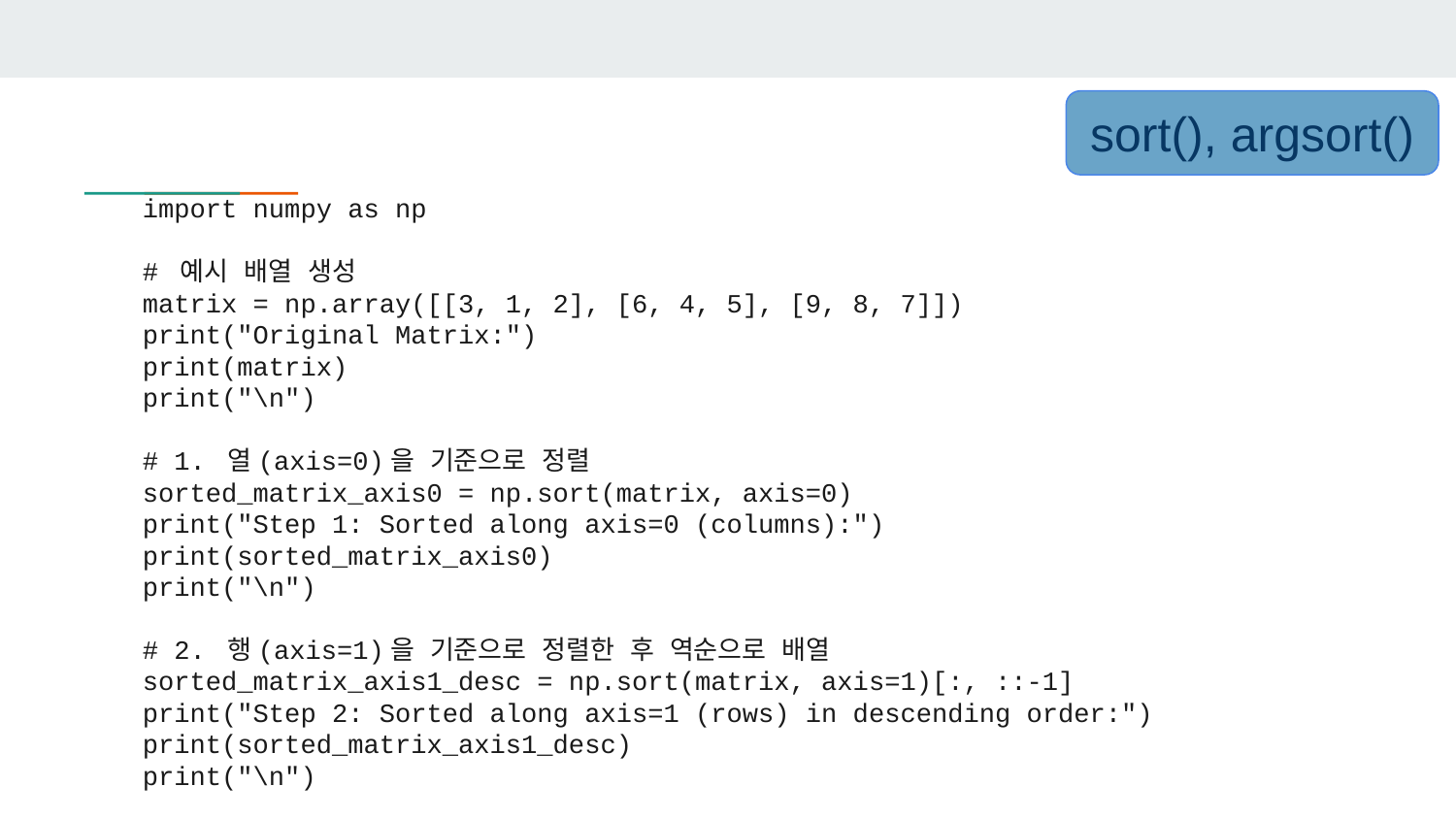

sort(), argsort()
import numpy as np

# 예시 배열 생성
matrix = np.array([[3, 1, 2], [6, 4, 5], [9, 8, 7]])
print("Original Matrix:")
print(matrix)
print("\n")

# 1. 열(axis=0)을 기준으로 정렬
sorted_matrix_axis0 = np.sort(matrix, axis=0)
print("Step 1: Sorted along axis=0 (columns):")
print(sorted_matrix_axis0)
print("\n")

# 2. 행(axis=1)을 기준으로 정렬한 후 역순으로 배열
sorted_matrix_axis1_desc = np.sort(matrix, axis=1)[:, ::-1]
print("Step 2: Sorted along axis=1 (rows) in descending order:")
print(sorted_matrix_axis1_desc)
print("\n")